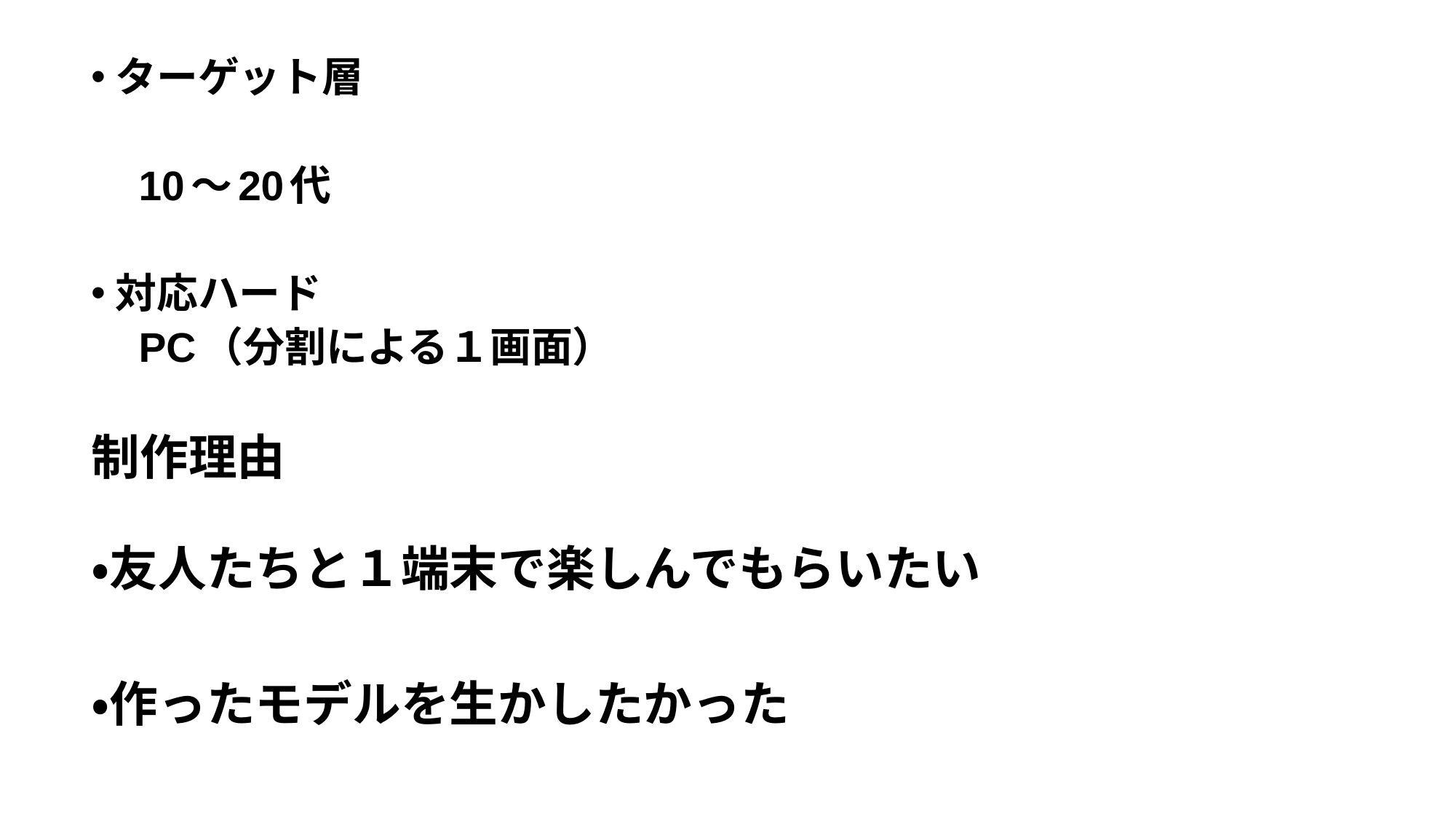

ターゲット層

　10～20代

対応ハード
　PC（分割による１画面）

# 制作理由
・友人たちと１端末で楽しんでもらいたい

・作ったモデルを生かしたかった